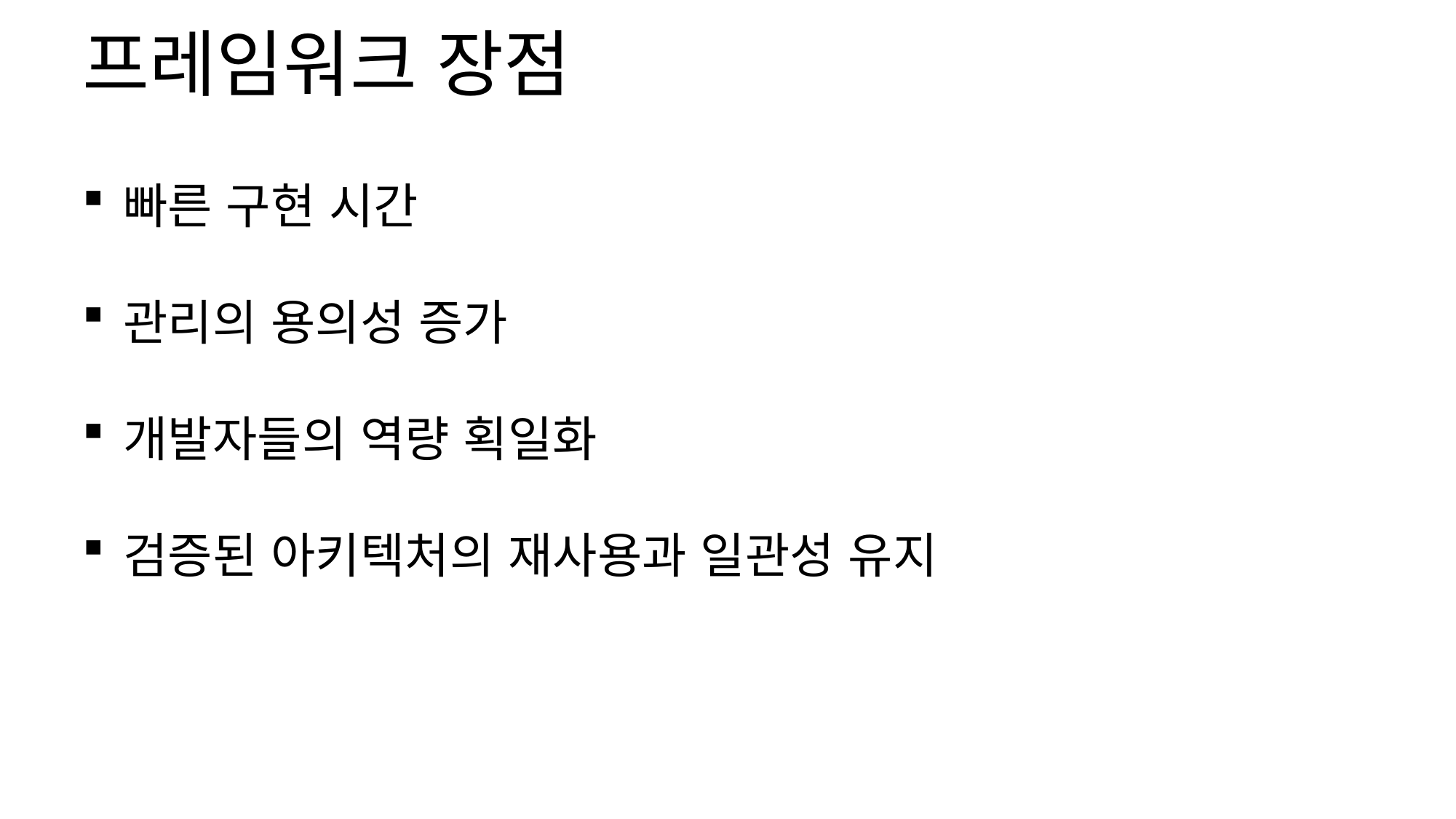

프레임워크 장점
빠른 구현 시간
관리의 용의성 증가
개발자들의 역량 획일화
검증된 아키텍처의 재사용과 일관성 유지